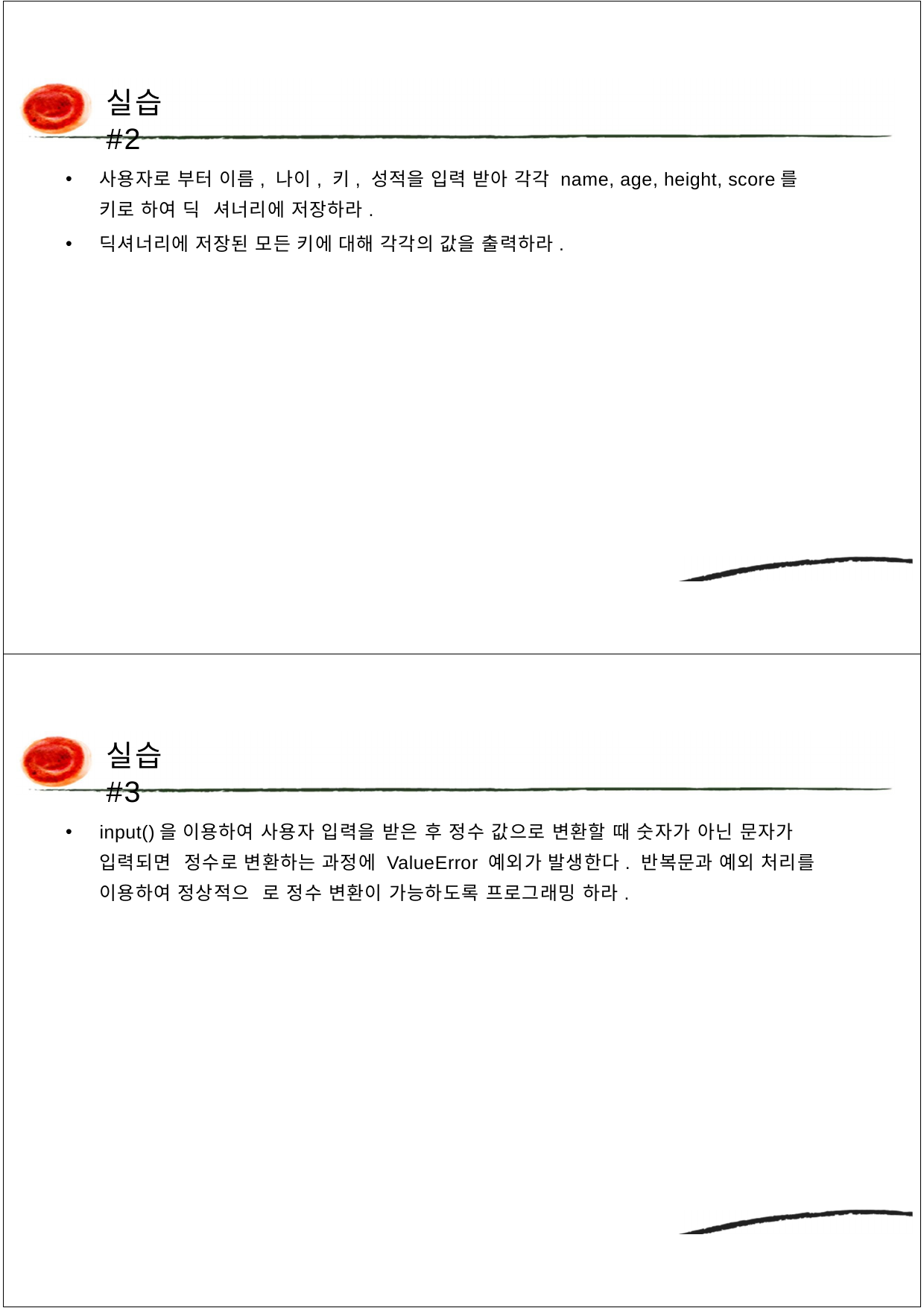

실습 #2
사용자로 부터 이름, 나이, 키, 성적을 입력 받아 각각 name, age, height, score를 키로 하여 딕  셔너리에 저장하라.
딕셔너리에 저장된 모든 키에 대해 각각의 값을 출력하라.

실습 #3
input()을 이용하여 사용자 입력을 받은 후 정수 값으로 변환할 때 숫자가 아닌 문자가 입력되면  정수로 변환하는 과정에 ValueError 예외가 발생한다. 반복문과 예외 처리를 이용하여 정상적으  로 정수 변환이 가능하도록 프로그래밍 하라.